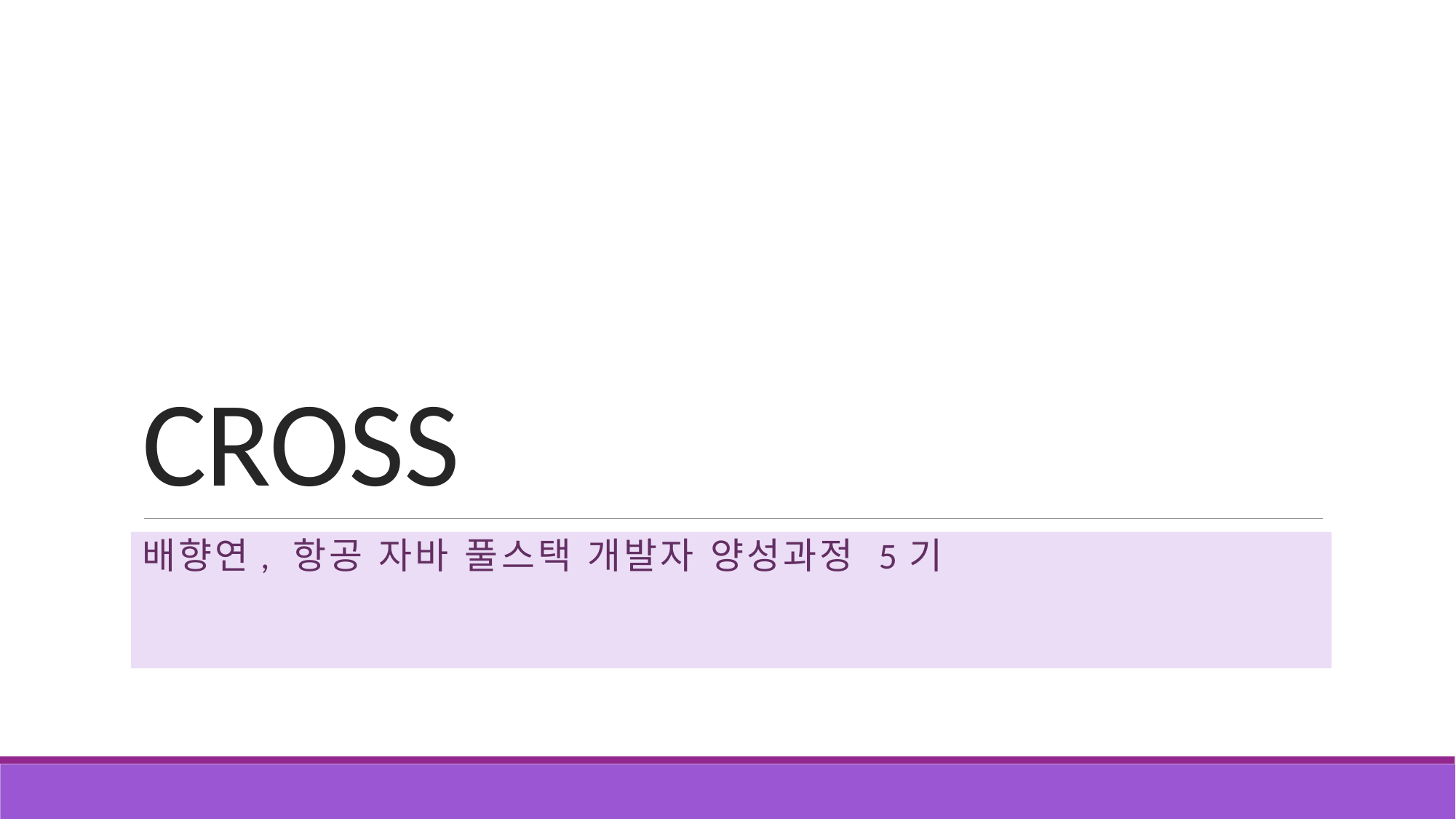

# CROSS
배향연, 항공 자바 풀스택 개발자 양성과정 5기